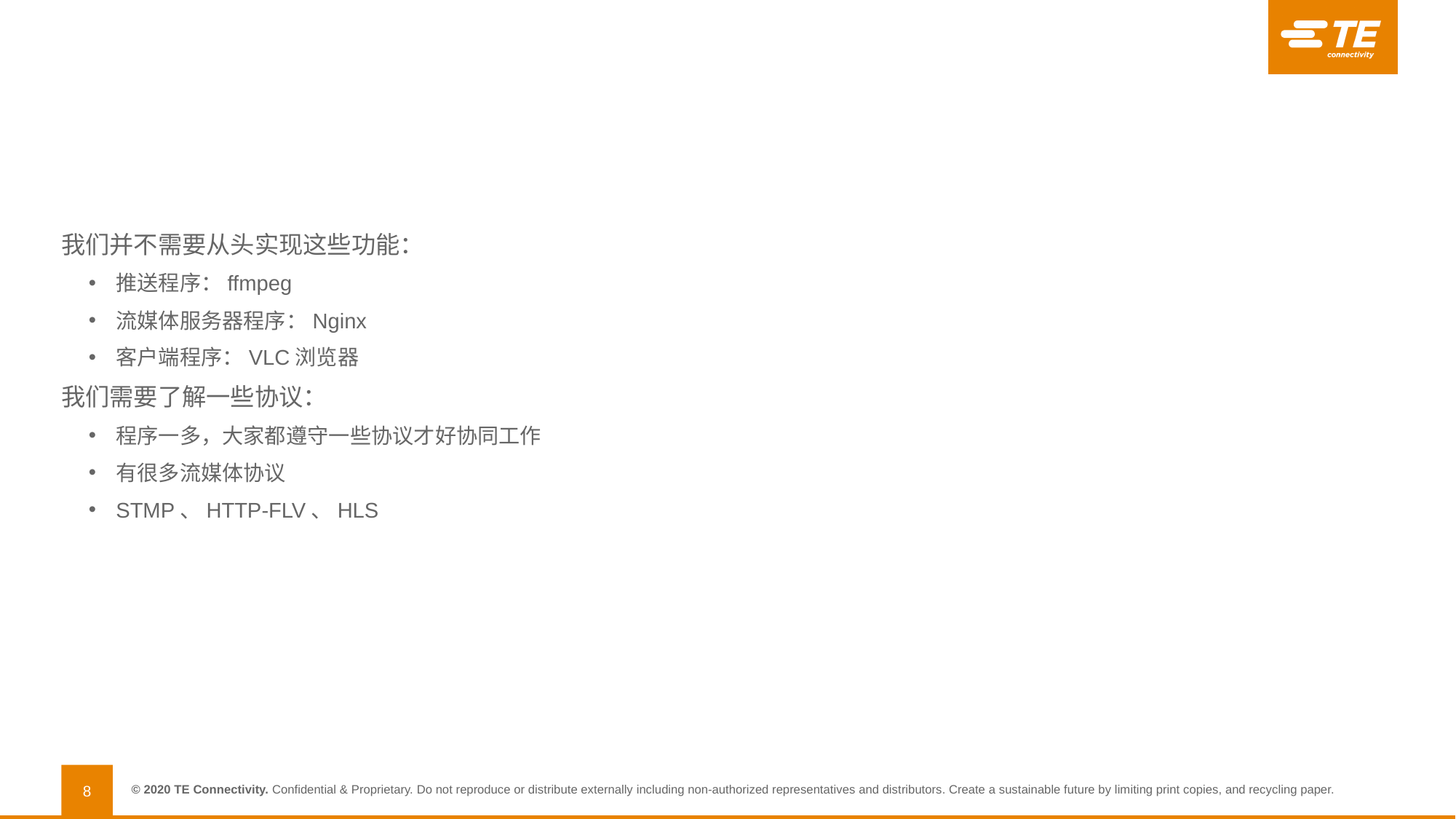

我们并不需要从头实现这些功能：
推送程序：ffmpeg
流媒体服务器程序：Nginx
客户端程序：VLC浏览器
我们需要了解一些协议：
程序一多，大家都遵守一些协议才好协同工作
有很多流媒体协议
STMP、HTTP-FLV、HLS

8